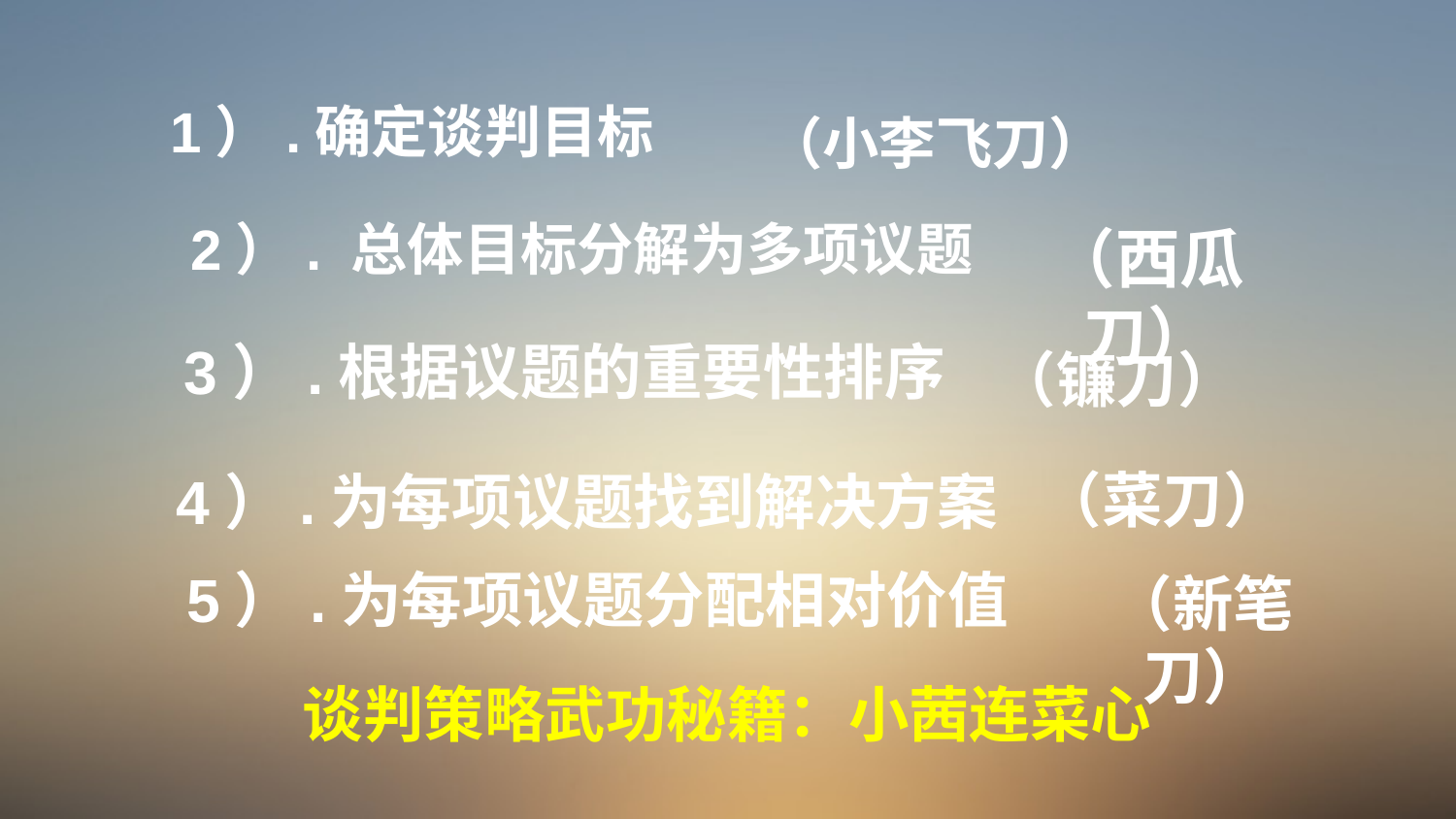

1）.确定谈判目标
（小李飞刀）
2）. 总体目标分解为多项议题
（西瓜刀）
3）.根据议题的重要性排序
（镰刀）
（菜刀）
4）.为每项议题找到解决方案
5）.为每项议题分配相对价值
（新笔刀）
谈判策略武功秘籍：小茜连菜心